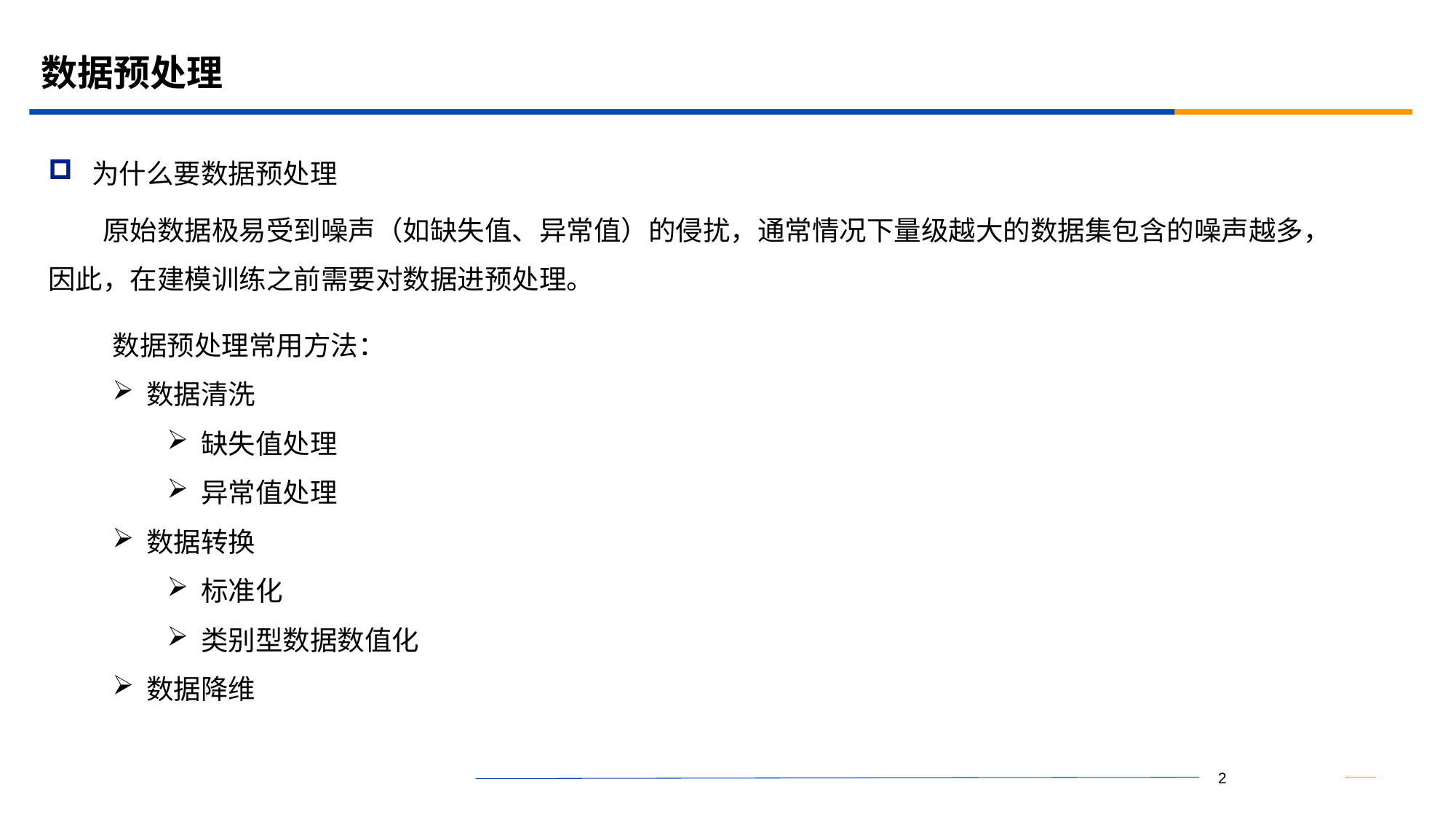

# 数据预处理
为什么要数据预处理
原始数据极易受到噪声（如缺失值、异常值）的侵扰，通常情况下量级越大的数据集包含的噪声越多，因此，在建模训练之前需要对数据进预处理。

数据预处理常用方法：
数据清洗
缺失值处理
异常值处理
数据转换
标准化
类别型数据数值化
数据降维